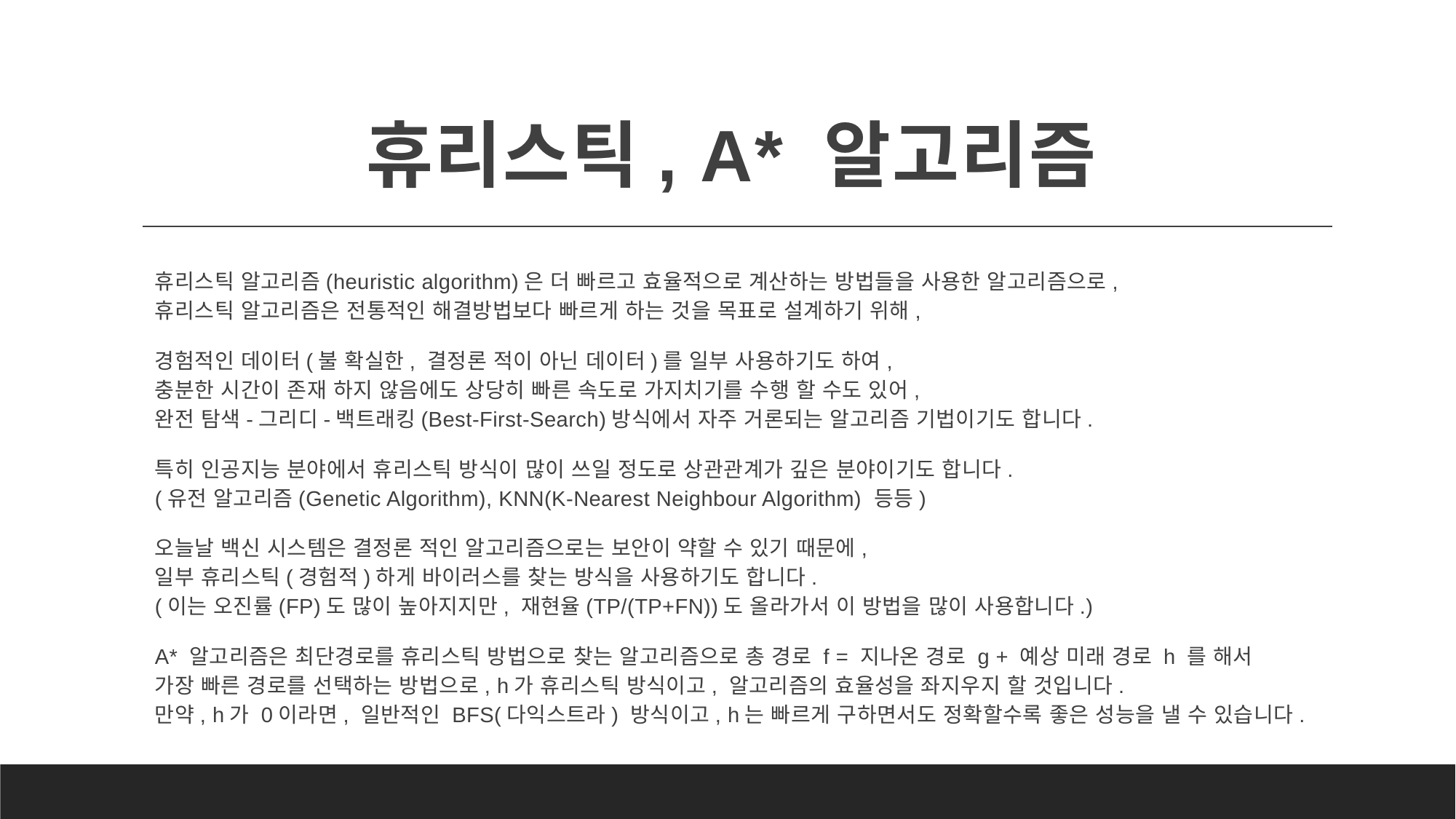

# 휴리스틱, A* 알고리즘
휴리스틱 알고리즘(heuristic algorithm)은 더 빠르고 효율적으로 계산하는 방법들을 사용한 알고리즘으로,
휴리스틱 알고리즘은 전통적인 해결방법보다 빠르게 하는 것을 목표로 설계하기 위해,
경험적인 데이터(불 확실한, 결정론 적이 아닌 데이터)를 일부 사용하기도 하여,
충분한 시간이 존재 하지 않음에도 상당히 빠른 속도로 가지치기를 수행 할 수도 있어,
완전 탐색-그리디-백트래킹(Best-First-Search)방식에서 자주 거론되는 알고리즘 기법이기도 합니다.
특히 인공지능 분야에서 휴리스틱 방식이 많이 쓰일 정도로 상관관계가 깊은 분야이기도 합니다.
(유전 알고리즘(Genetic Algorithm), KNN(K-Nearest Neighbour Algorithm) 등등)
오늘날 백신 시스템은 결정론 적인 알고리즘으로는 보안이 약할 수 있기 때문에,
일부 휴리스틱(경험적)하게 바이러스를 찾는 방식을 사용하기도 합니다.
(이는 오진률(FP)도 많이 높아지지만, 재현율(TP/(TP+FN))도 올라가서 이 방법을 많이 사용합니다.)
A* 알고리즘은 최단경로를 휴리스틱 방법으로 찾는 알고리즘으로 총 경로 f = 지나온 경로 g + 예상 미래 경로 h 를 해서
가장 빠른 경로를 선택하는 방법으로, h가 휴리스틱 방식이고, 알고리즘의 효율성을 좌지우지 할 것입니다.
만약, h가 0이라면, 일반적인 BFS(다익스트라) 방식이고, h는 빠르게 구하면서도 정확할수록 좋은 성능을 낼 수 있습니다.